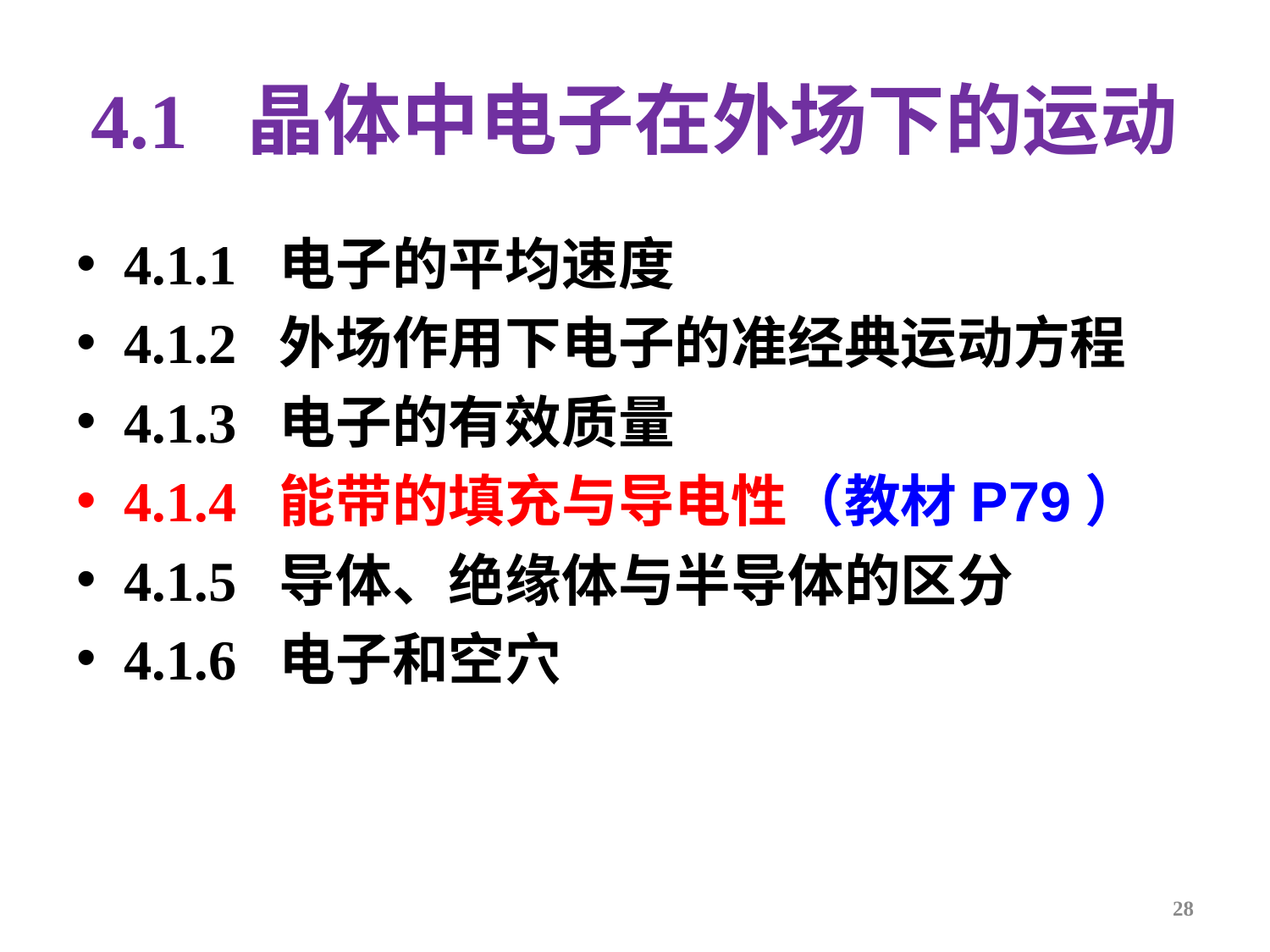

# 4.1  晶体中电子在外场下的运动
4.1.1  电子的平均速度
4.1.2  外场作用下电子的准经典运动方程
4.1.3  电子的有效质量
4.1.4  能带的填充与导电性（教材P79）
4.1.5  导体、绝缘体与半导体的区分
4.1.6  电子和空穴

28